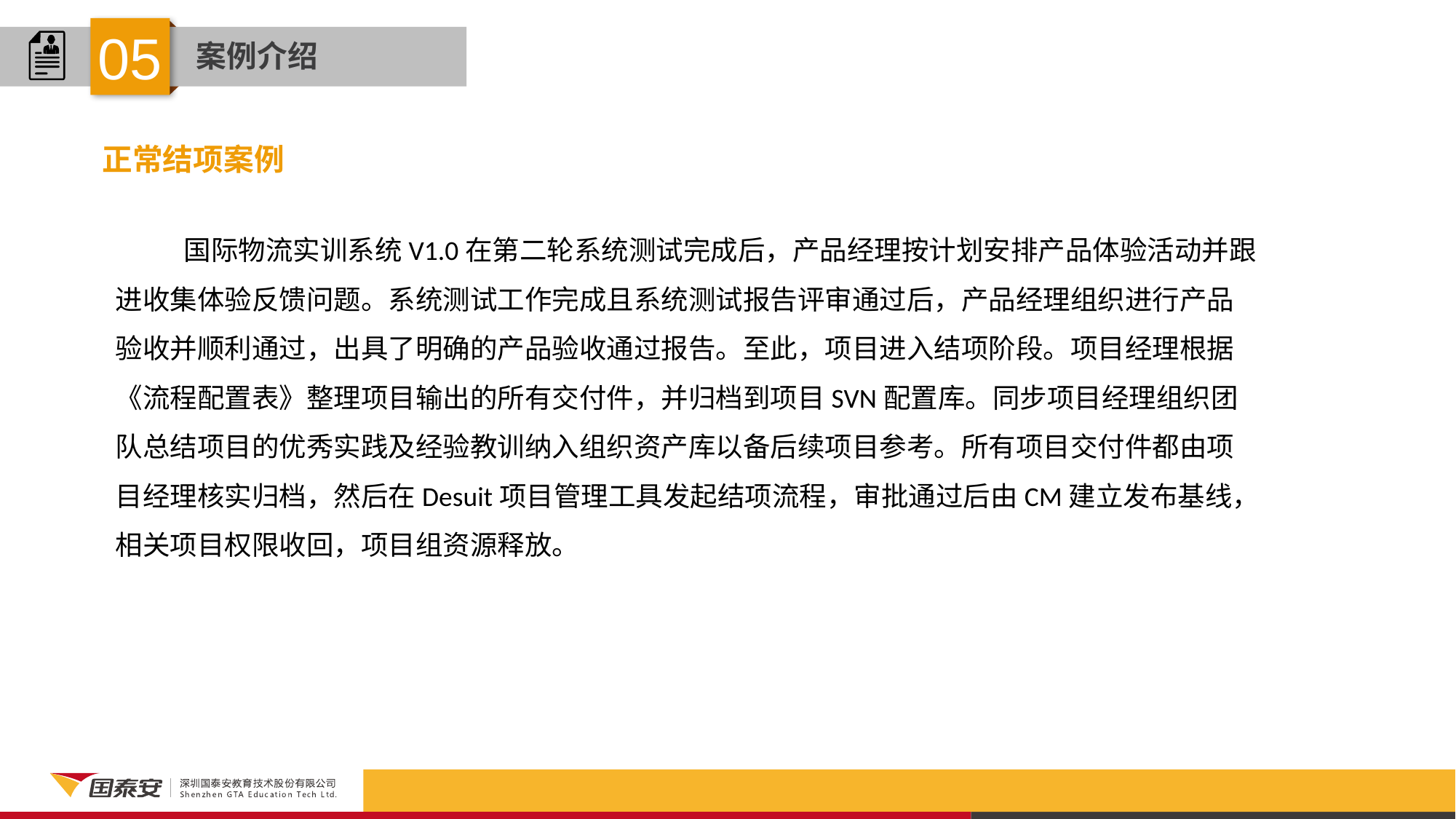

05

案例介绍

正常结项案例
          国际物流实训系统V1.0在第二轮系统测试完成后，产品经理按计划安排产品体验活动并跟进收集体验反馈问题。系统测试工作完成且系统测试报告评审通过后，产品经理组织进行产品验收并顺利通过，出具了明确的产品验收通过报告。至此，项目进入结项阶段。项目经理根据《流程配置表》整理项目输出的所有交付件，并归档到项目SVN配置库。同步项目经理组织团队总结项目的优秀实践及经验教训纳入组织资产库以备后续项目参考。所有项目交付件都由项目经理核实归档，然后在Desuit项目管理工具发起结项流程，审批通过后由CM建立发布基线，相关项目权限收回，项目组资源释放。